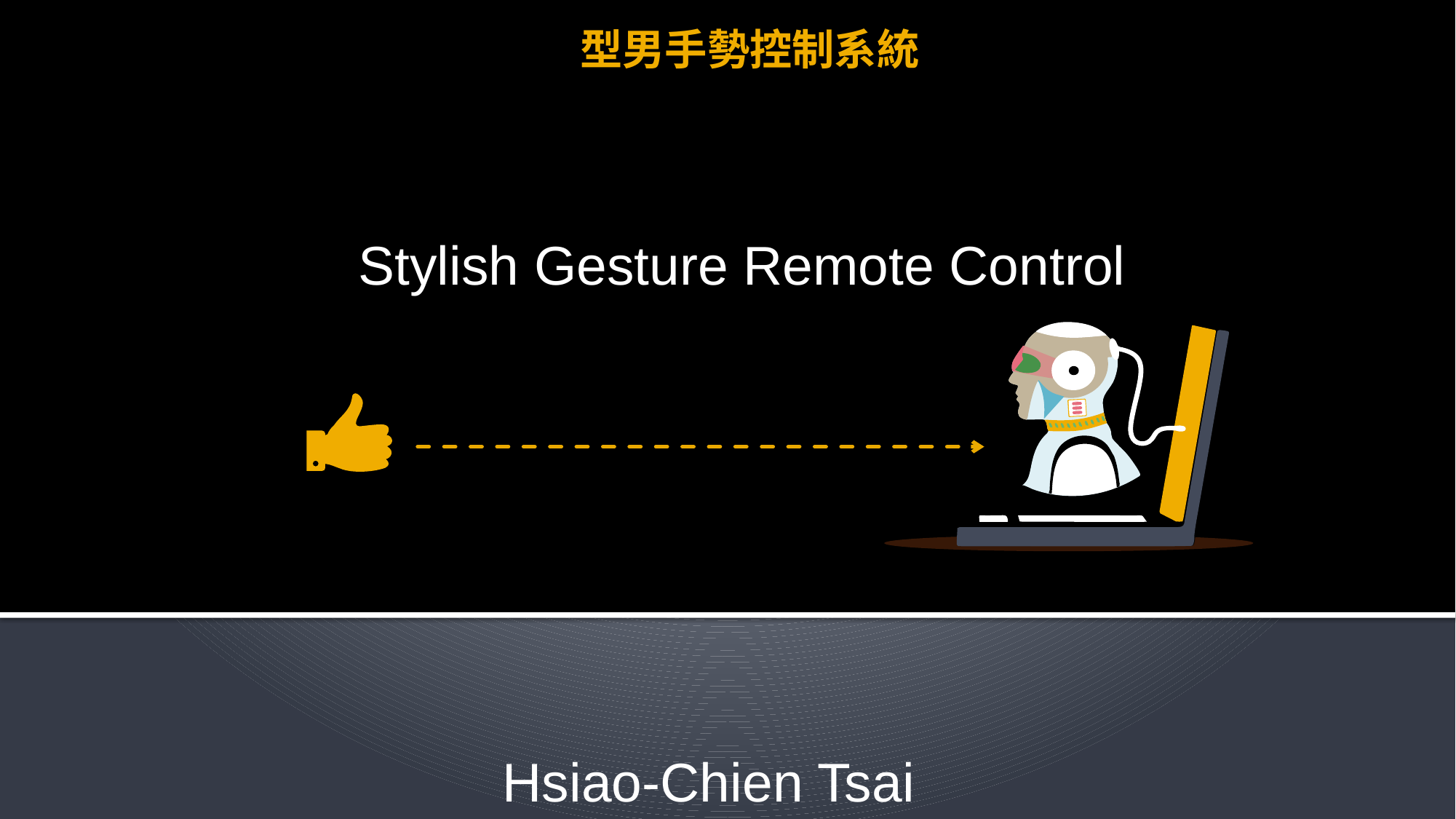

# 型男手勢控制系統
Stylish Gesture Remote Control

Hsiao-Chien Tsai